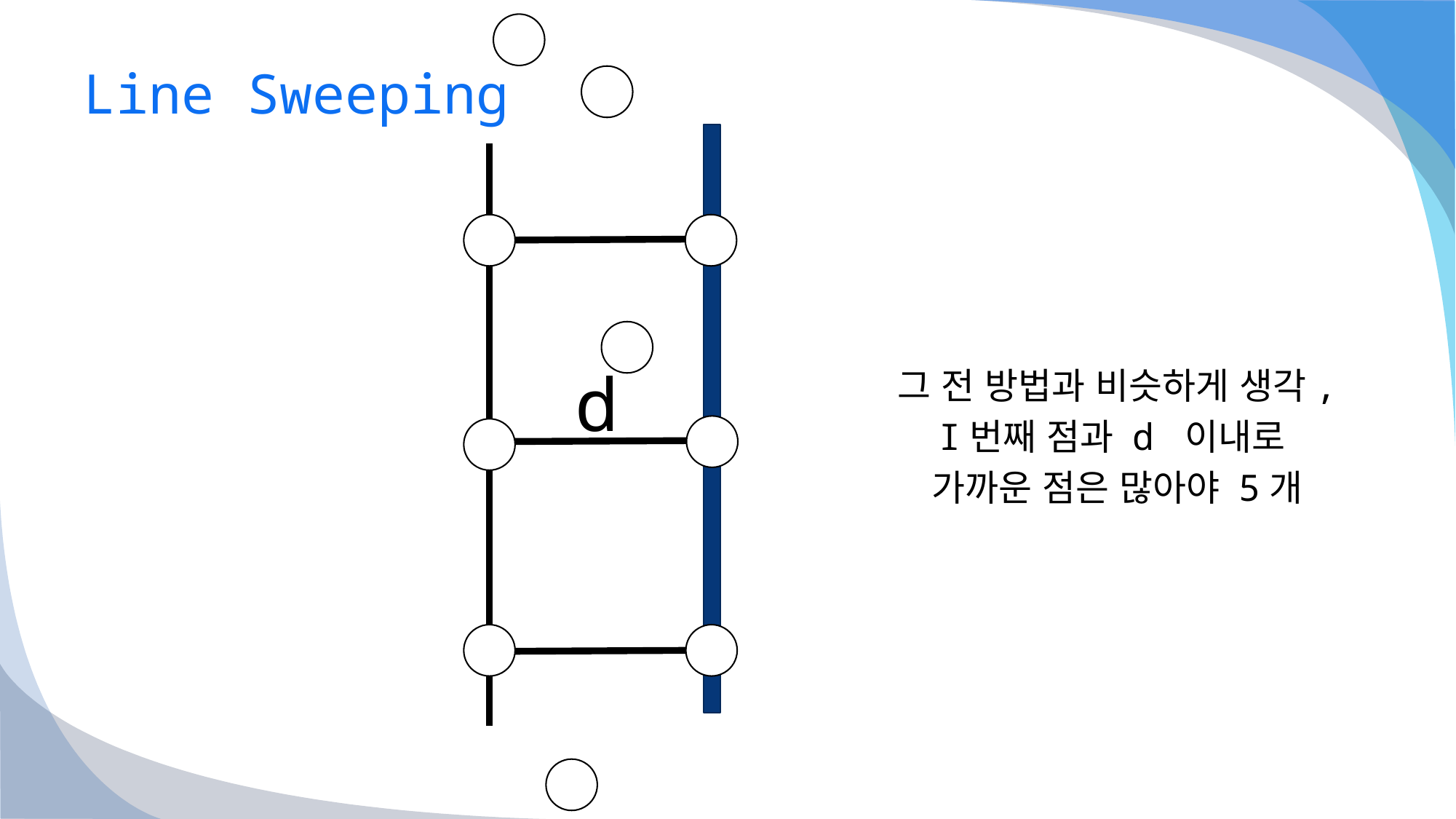

# Line Sweeping

그 전 방법과 비슷하게 생각,
I번째 점과 d 이내로
가까운 점은 많아야 5개

d